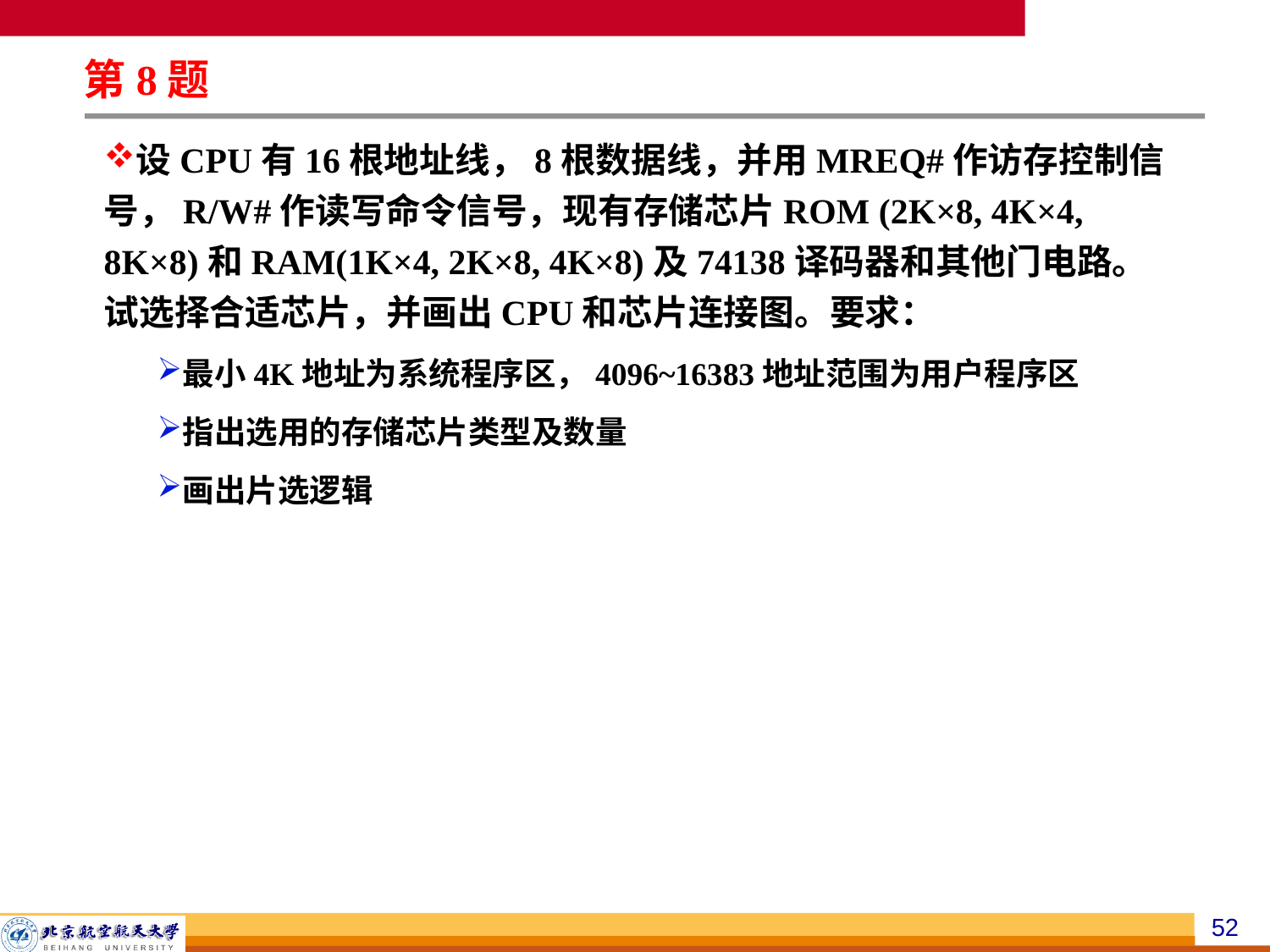

第8题
设CPU有16根地址线，8根数据线，并用MREQ#作访存控制信号，R/W#作读写命令信号，现有存储芯片ROM (2K×8, 4K×4, 8K×8)和RAM(1K×4, 2K×8, 4K×8)及74138译码器和其他门电路。试选择合适芯片，并画出CPU和芯片连接图。要求：
最小4K地址为系统程序区，4096~16383地址范围为用户程序区
指出选用的存储芯片类型及数量
画出片选逻辑